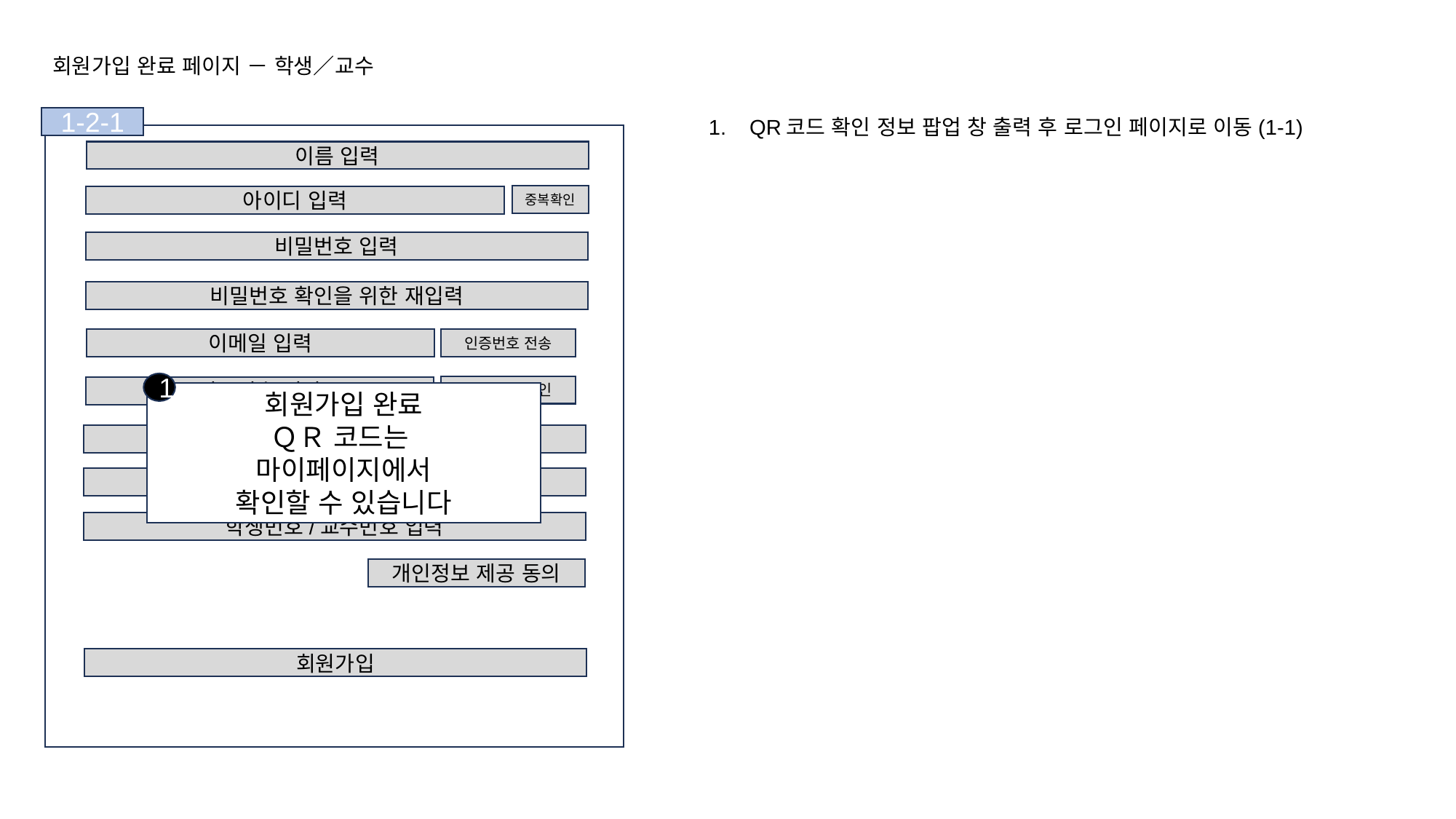

회원가입 완료 페이지 － 학생／교수
1-2-1
QR코드 확인 정보 팝업 창 출력 후 로그인 페이지로 이동(1-1)

이름 입력
중복확인
아이디 입력
비밀번호 입력
비밀번호 확인을 위한 재입력
이메일 입력
인증번호 전송
인증번호 확인
인증번호 입력
회원가입 완료
ＱＲ 코드는
마이페이지에서
확인할 수 있습니다
전화번호 입력
학과 입력
학생번호/교수번호 입력
개인정보 제공 동의
회원가입
1